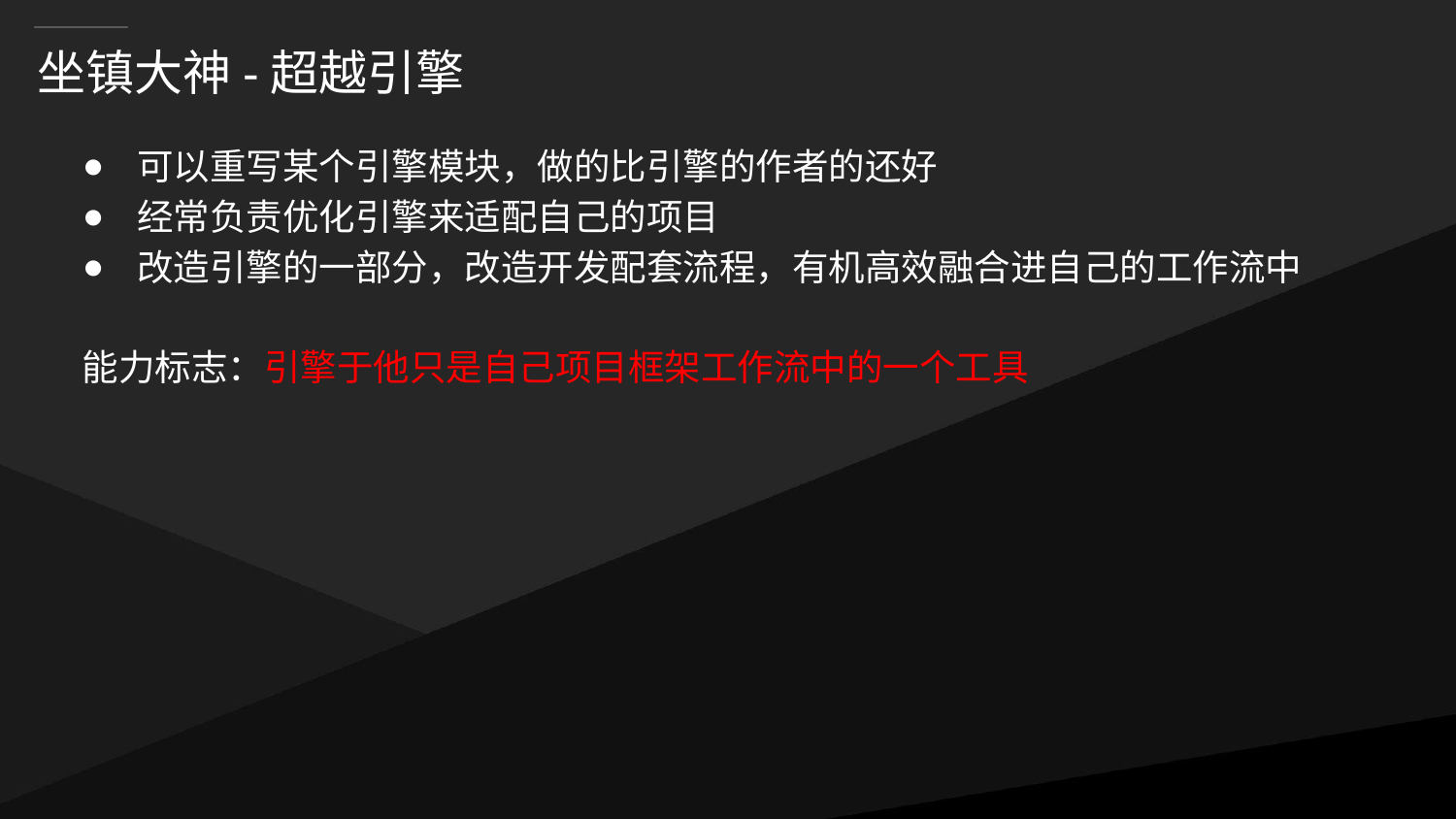

# 坐镇大神-超越引擎
可以重写某个引擎模块，做的比引擎的作者的还好
经常负责优化引擎来适配自己的项目
改造引擎的一部分，改造开发配套流程，有机高效融合进自己的工作流中

能力标志：引擎于他只是自己项目框架工作流中的一个工具